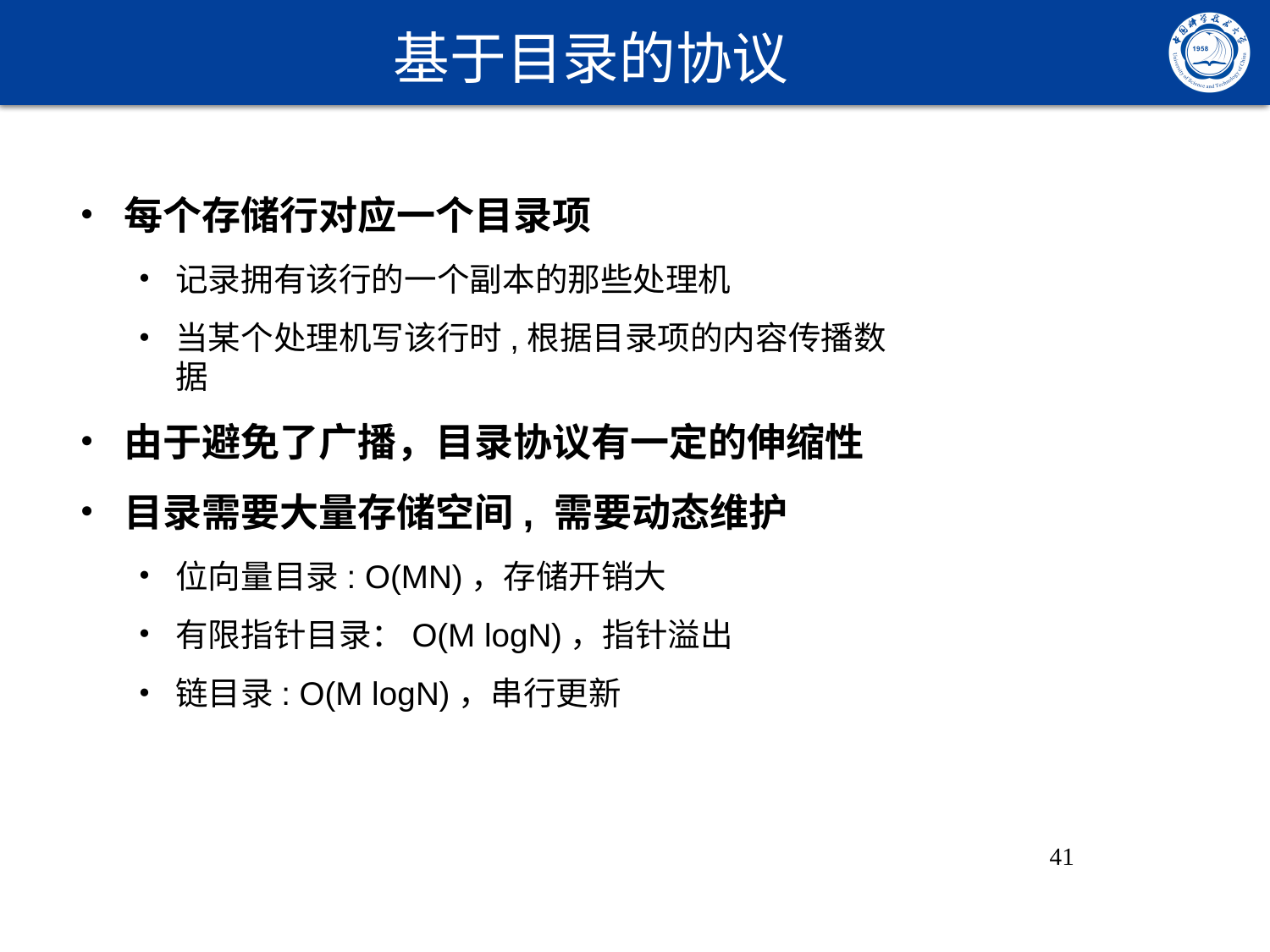

# 基于目录的协议
每个存储行对应一个目录项
记录拥有该行的一个副本的那些处理机
当某个处理机写该行时,根据目录项的内容传播数据
由于避免了广播，目录协议有一定的伸缩性
目录需要大量存储空间, 需要动态维护
位向量目录: O(MN)，存储开销大
有限指针目录：O(M logN)，指针溢出
链目录: O(M logN)，串行更新
41